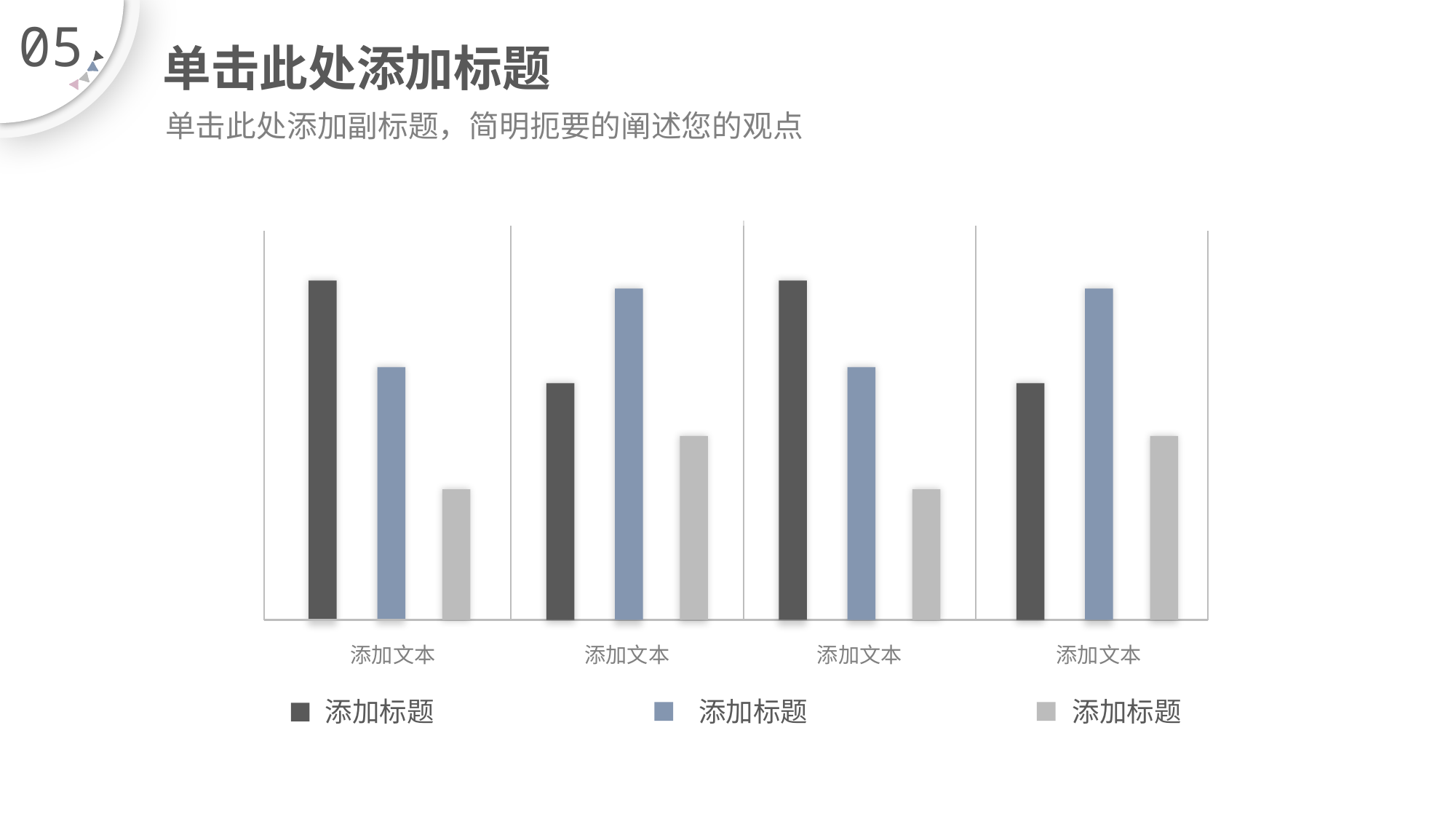

05

单击此处添加标题
单击此处添加副标题，简明扼要的阐述您的观点

添加文本
添加文本
添加文本
添加文本
添加标题
添加标题
添加标题